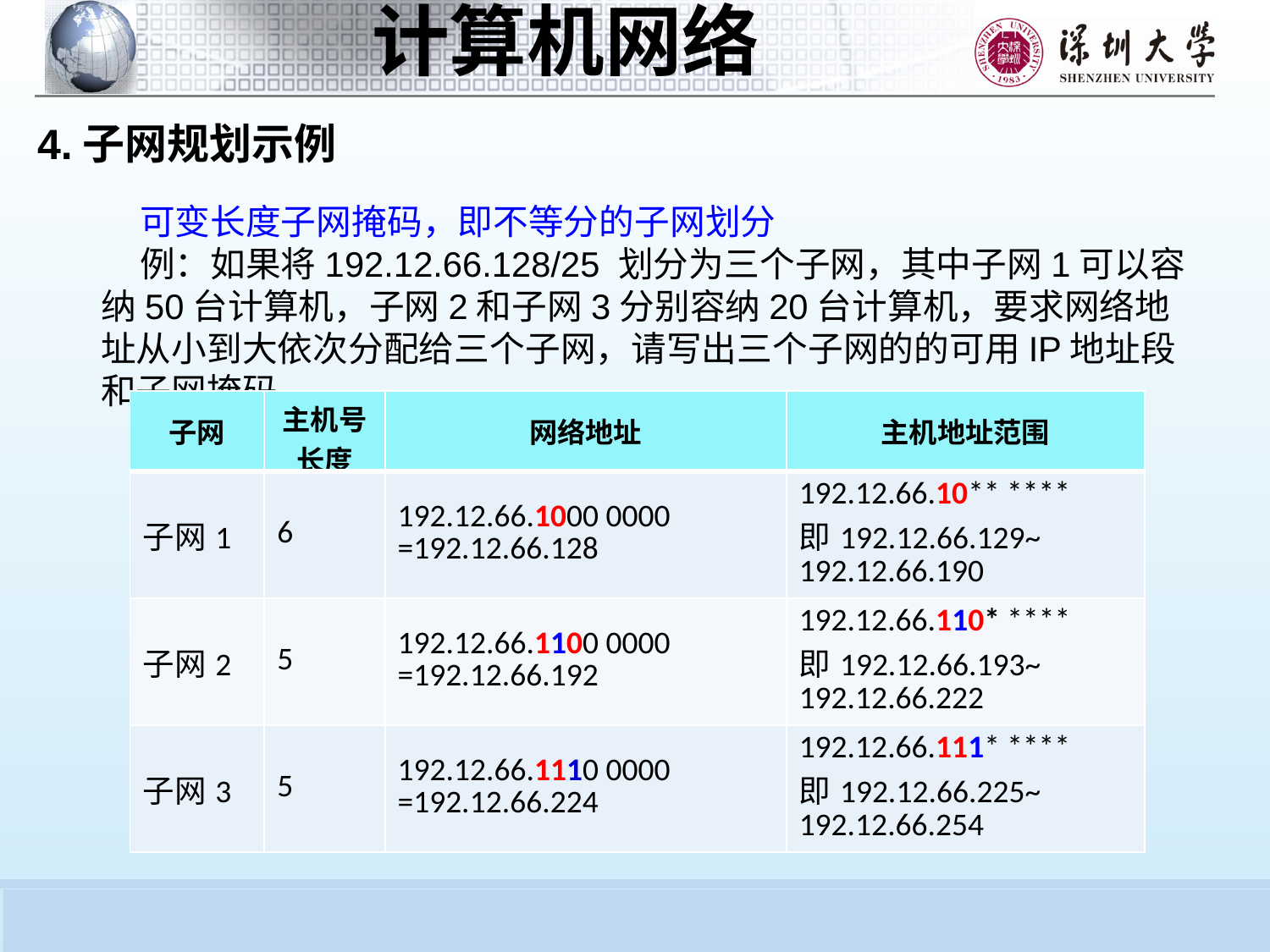

4.子网规划示例
可变长度子网掩码，即不等分的子网划分
例：如果将192.12.66.128/25 划分为三个子网，其中子网1可以容纳50台计算机，子网2和子网3分别容纳20台计算机，要求网络地址从小到大依次分配给三个子网，请写出三个子网的的可用IP地址段和子网掩码。
| 子网 | 主机号长度 | 网络地址 | 主机地址范围 |
| --- | --- | --- | --- |
| 子网1 | 6 | 192.12.66.1000 0000 =192.12.66.128 | 192.12.66.10\*\* \*\*\*\* 即192.12.66.129~ 192.12.66.190 |
| 子网2 | 5 | 192.12.66.1100 0000 =192.12.66.192 | 192.12.66.110\* \*\*\*\* 即192.12.66.193~ 192.12.66.222 |
| 子网3 | 5 | 192.12.66.1110 0000 =192.12.66.224 | 192.12.66.111\* \*\*\*\* 即192.12.66.225~ 192.12.66.254 |